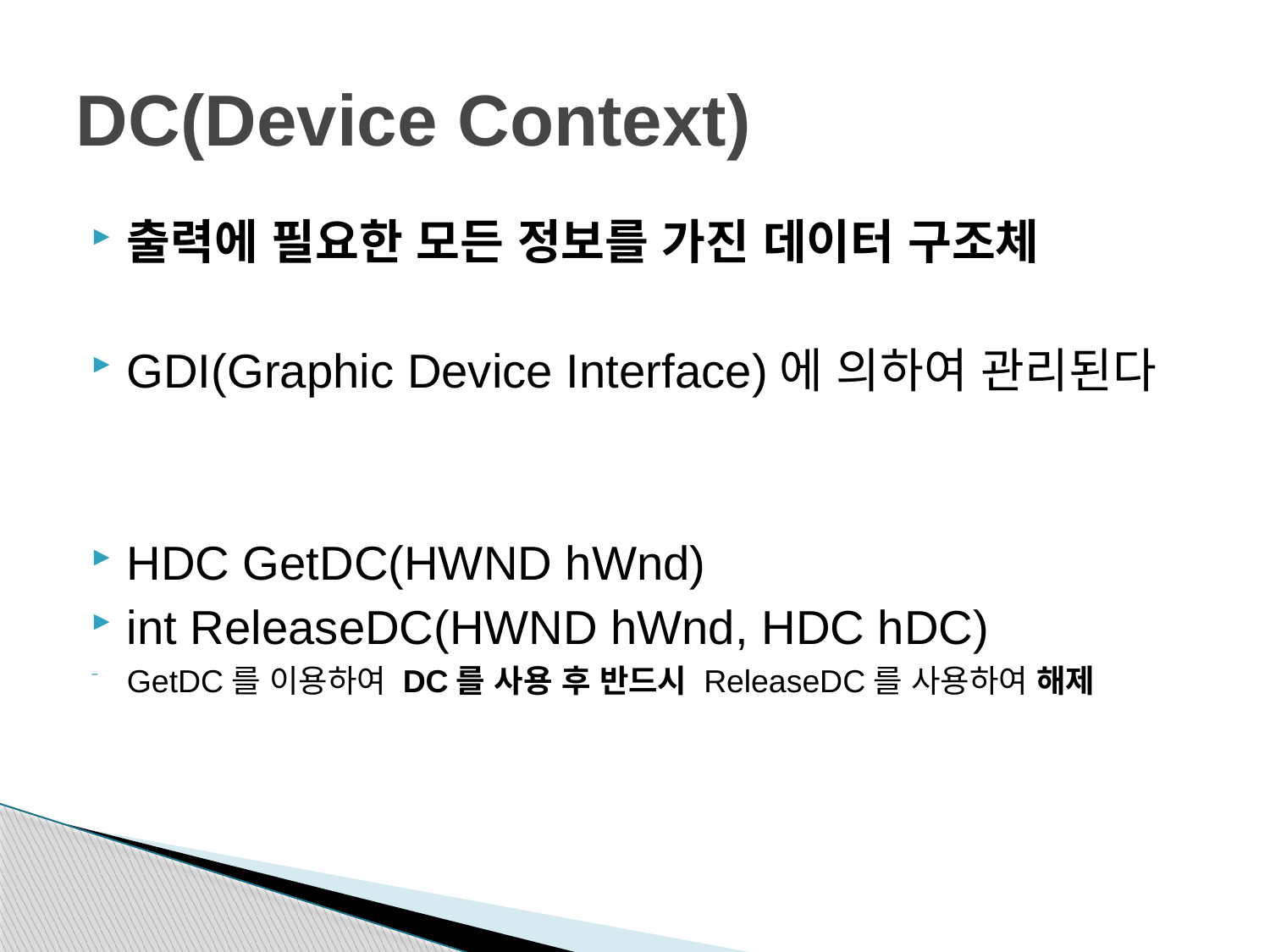

# DC(Device Context)
출력에 필요한 모든 정보를 가진 데이터 구조체

GDI(Graphic Device Interface)에 의하여 관리된다

HDC GetDC(HWND hWnd)
int ReleaseDC(HWND hWnd, HDC hDC)
GetDC를 이용하여 DC를 사용 후 반드시 ReleaseDC를 사용하여 해제